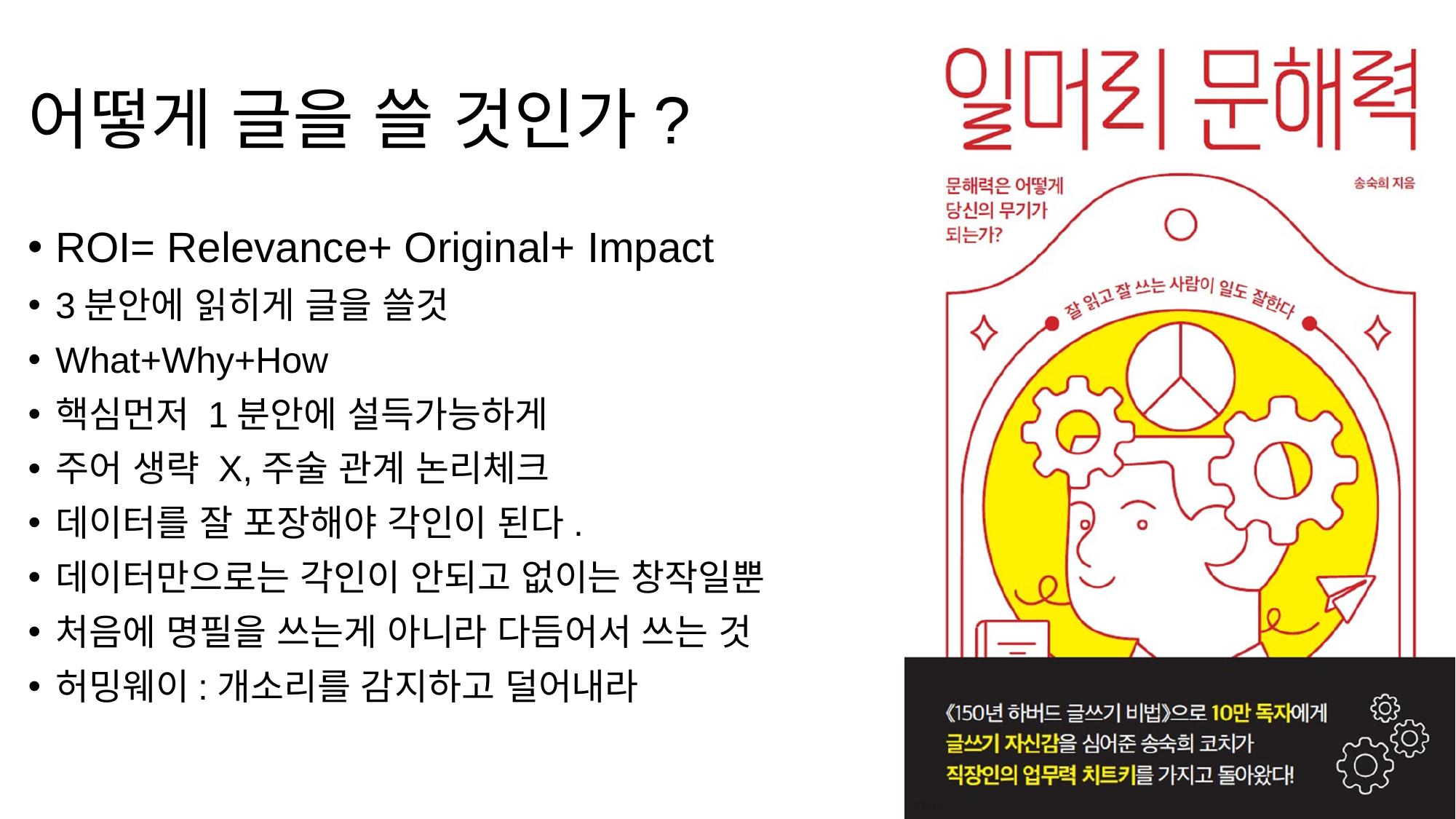

# 어떻게 글을 쓸 것인가?
ROI= Relevance+ Original+ Impact
3분안에 읽히게 글을 쓸것
What+Why+How
핵심먼저 1분안에 설득가능하게
주어 생략 X,주술 관계 논리체크
데이터를 잘 포장해야 각인이 된다.
데이터만으로는 각인이 안되고 없이는 창작일뿐
처음에 명필을 쓰는게 아니라 다듬어서 쓰는 것
허밍웨이:개소리를 감지하고 덜어내라